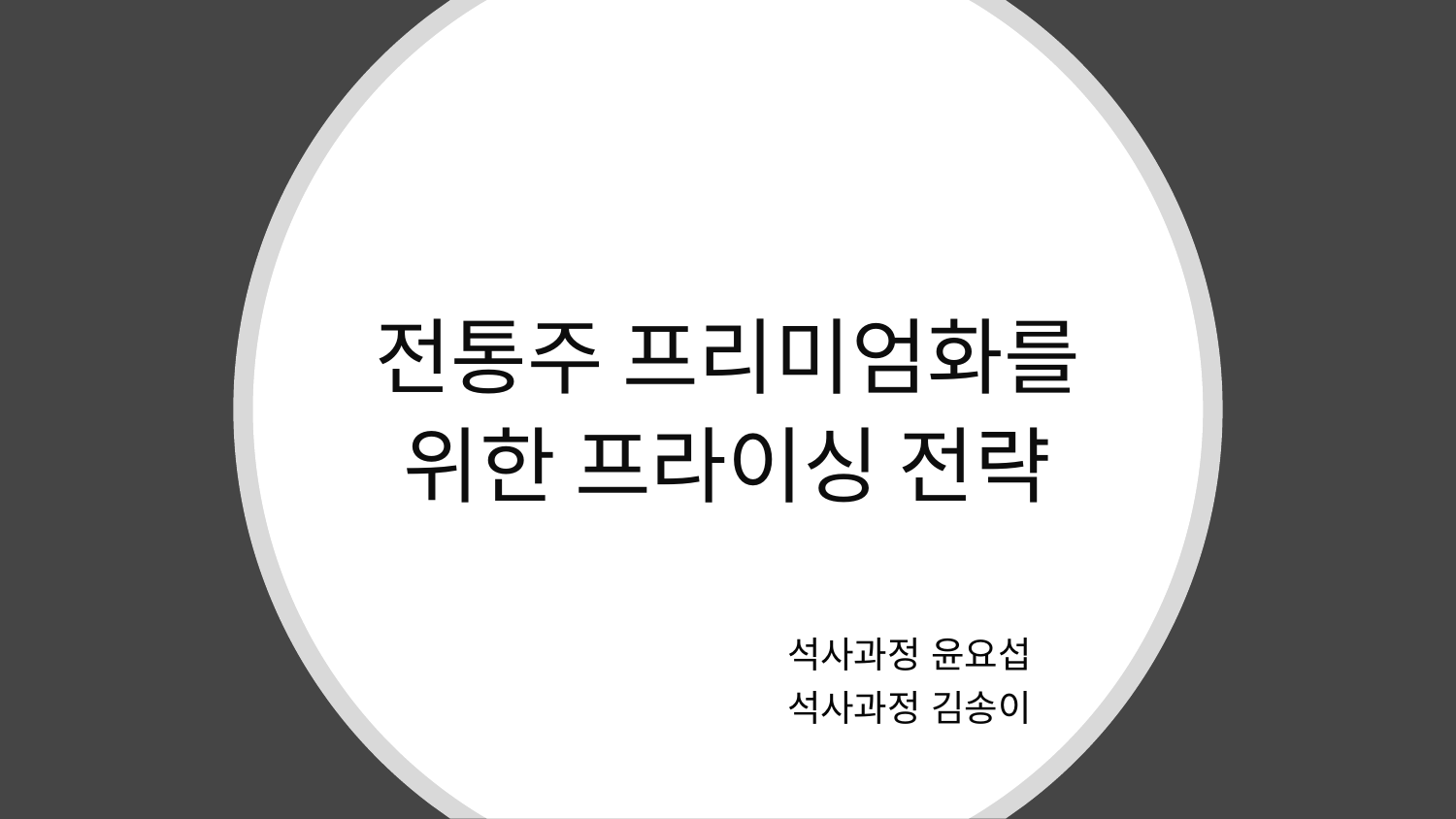

전통주 프리미엄화를 위한 프라이싱 전략
석사과정 윤요섭
석사과정 김송이